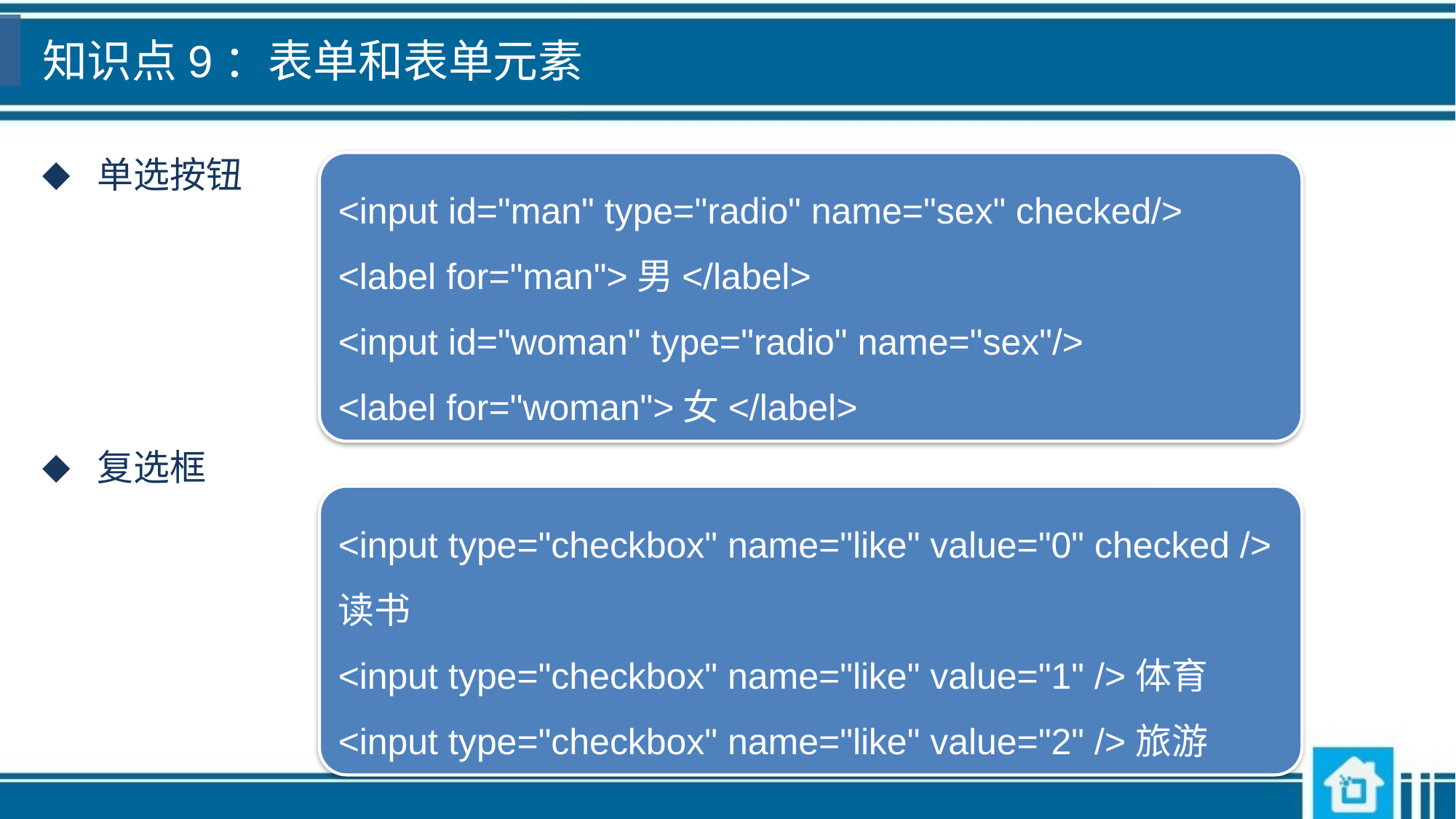

# 知识点9：表单和表单元素
单选按钮

复选框
<input id="man" type="radio" name="sex" checked/>
<label for="man">男</label>
<input id="woman" type="radio" name="sex"/>
<label for="woman">女</label>
<input type="checkbox" name="like" value="0" checked />读书
<input type="checkbox" name="like" value="1" />体育
<input type="checkbox" name="like" value="2" />旅游